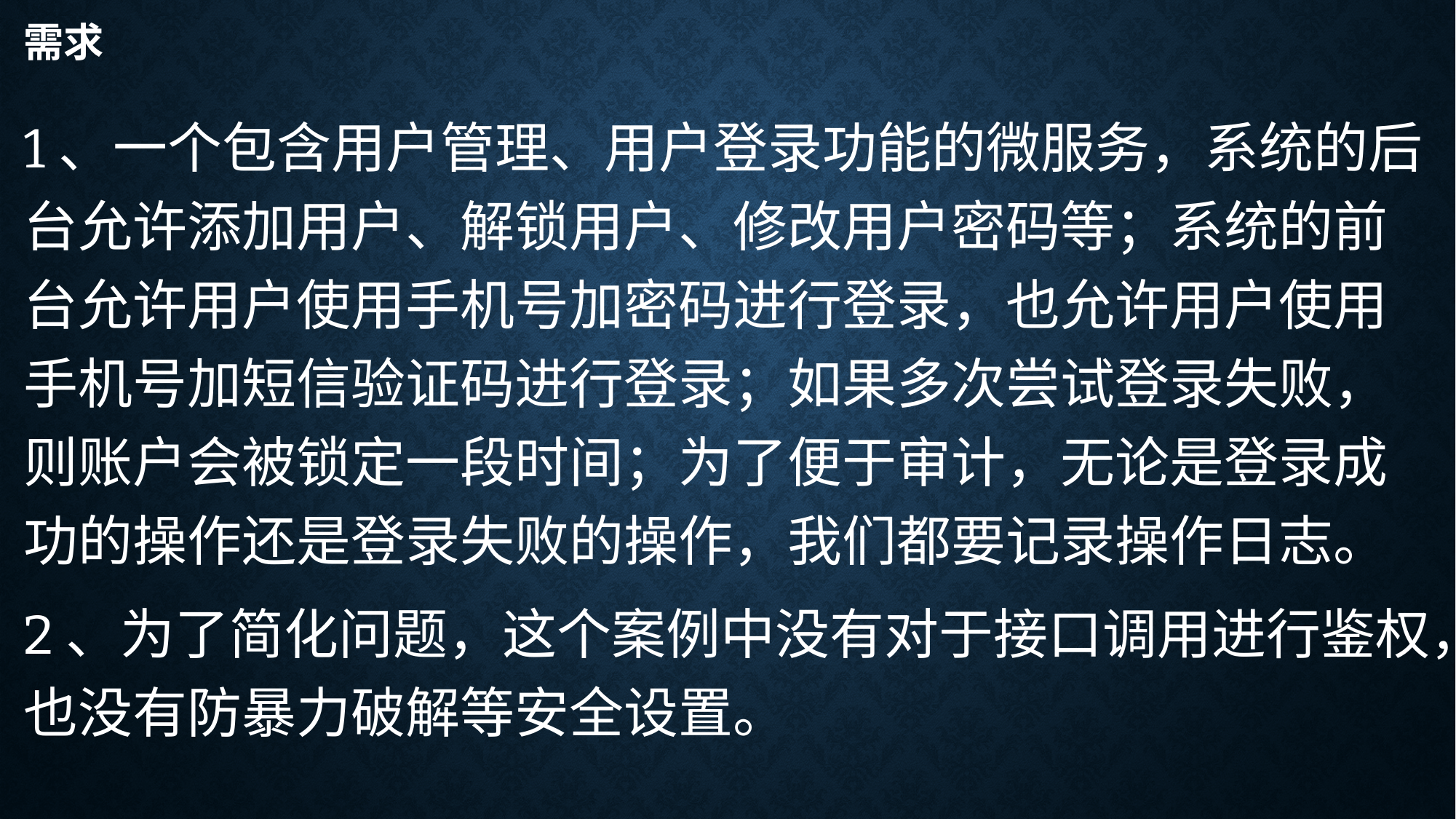

# 需求
1、一个包含用户管理、用户登录功能的微服务，系统的后台允许添加用户、解锁用户、修改用户密码等；系统的前台允许用户使用手机号加密码进行登录，也允许用户使用手机号加短信验证码进行登录；如果多次尝试登录失败，则账户会被锁定一段时间；为了便于审计，无论是登录成功的操作还是登录失败的操作，我们都要记录操作日志。
2、为了简化问题，这个案例中没有对于接口调用进行鉴权，也没有防暴力破解等安全设置。